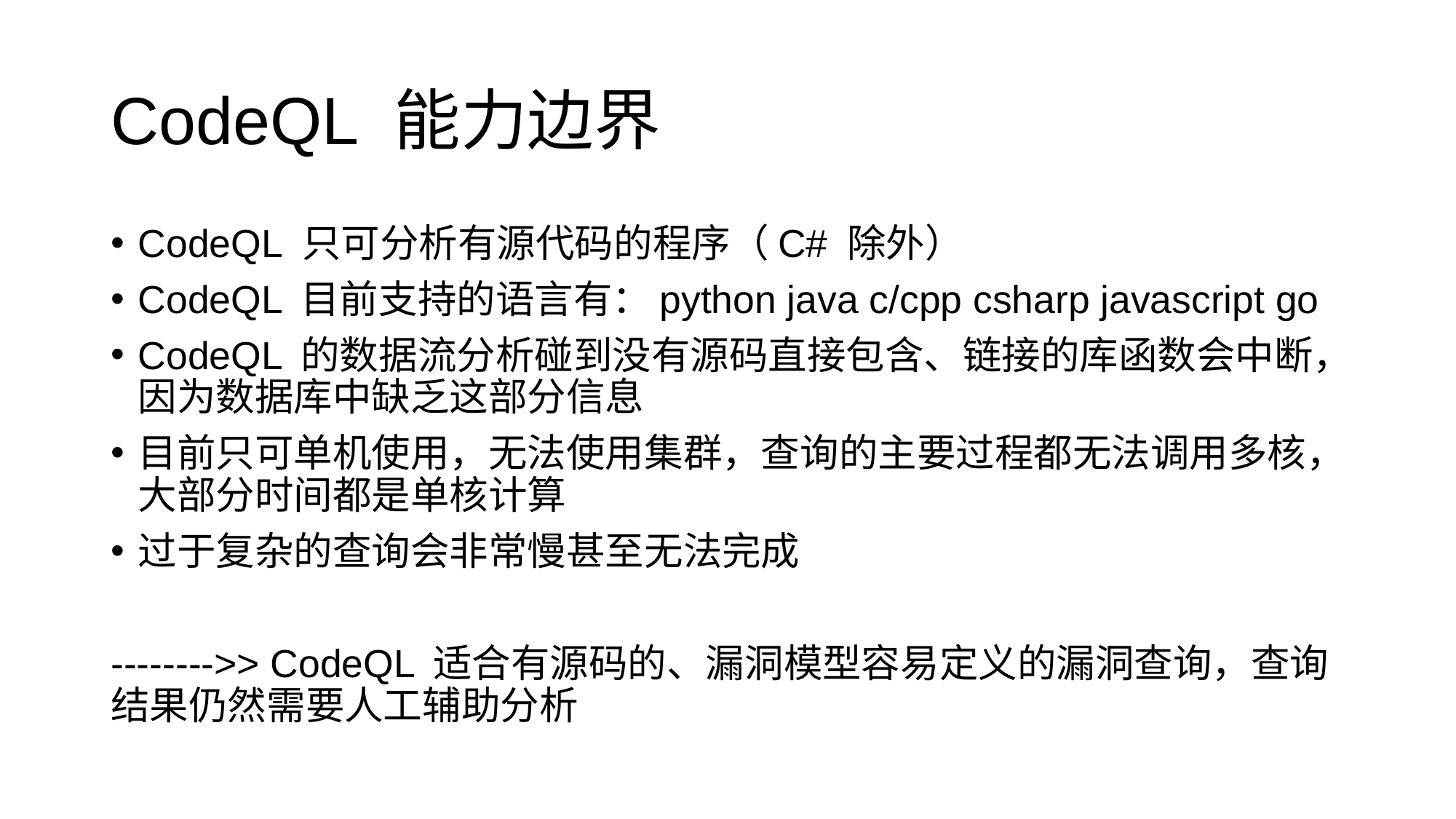

# CodeQL 能力边界
CodeQL 只可分析有源代码的程序（C# 除外）
CodeQL 目前支持的语言有：python java c/cpp csharp javascript go
CodeQL 的数据流分析碰到没有源码直接包含、链接的库函数会中断，因为数据库中缺乏这部分信息
目前只可单机使用，无法使用集群，查询的主要过程都无法调用多核，大部分时间都是单核计算
过于复杂的查询会非常慢甚至无法完成

-------->> CodeQL 适合有源码的、漏洞模型容易定义的漏洞查询，查询结果仍然需要人工辅助分析